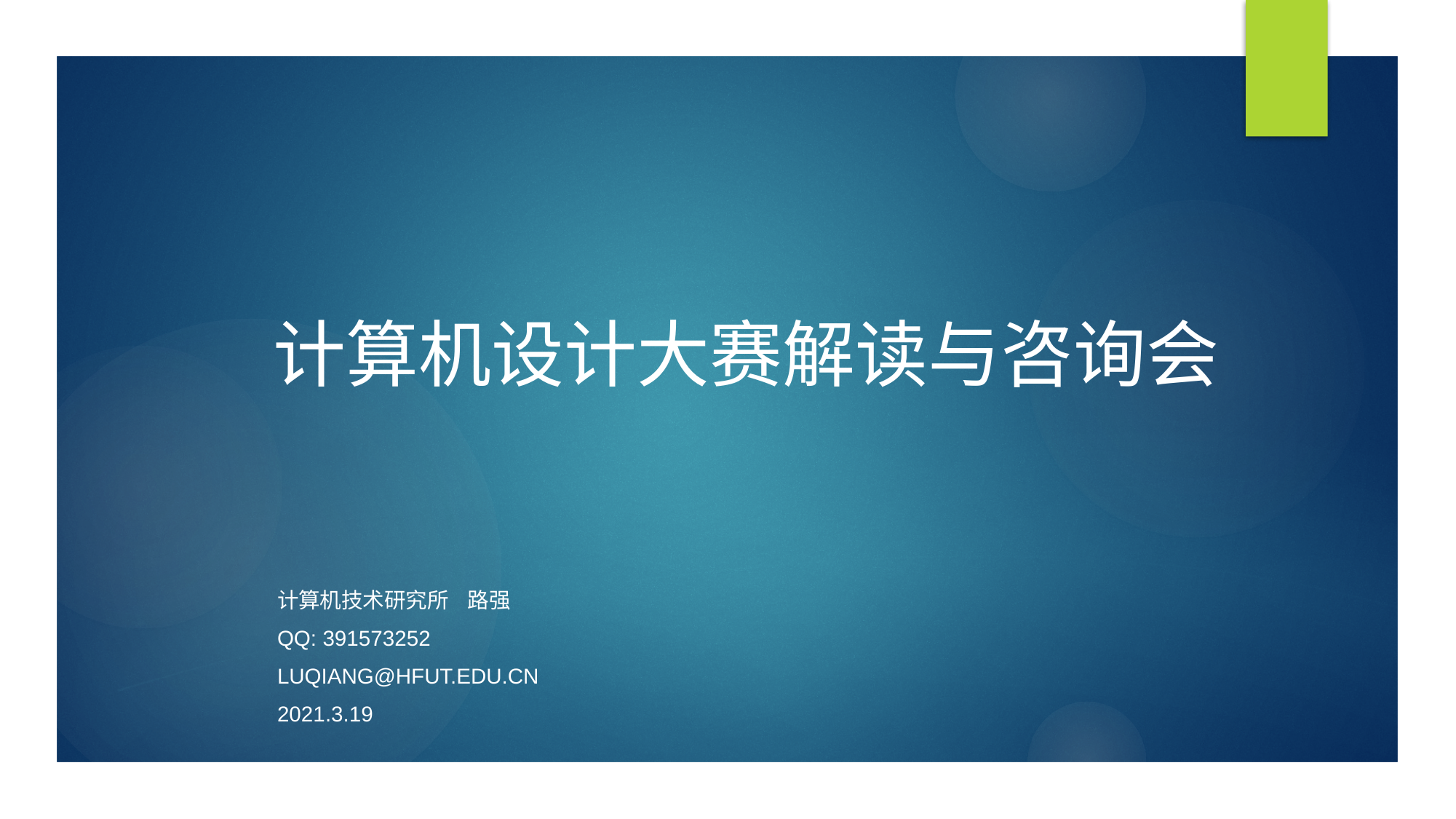

# 计算机设计大赛解读与咨询会
计算机技术研究所    路强
QQ: 391573252
luqiang@hfut.edu.cn
2021.3.19